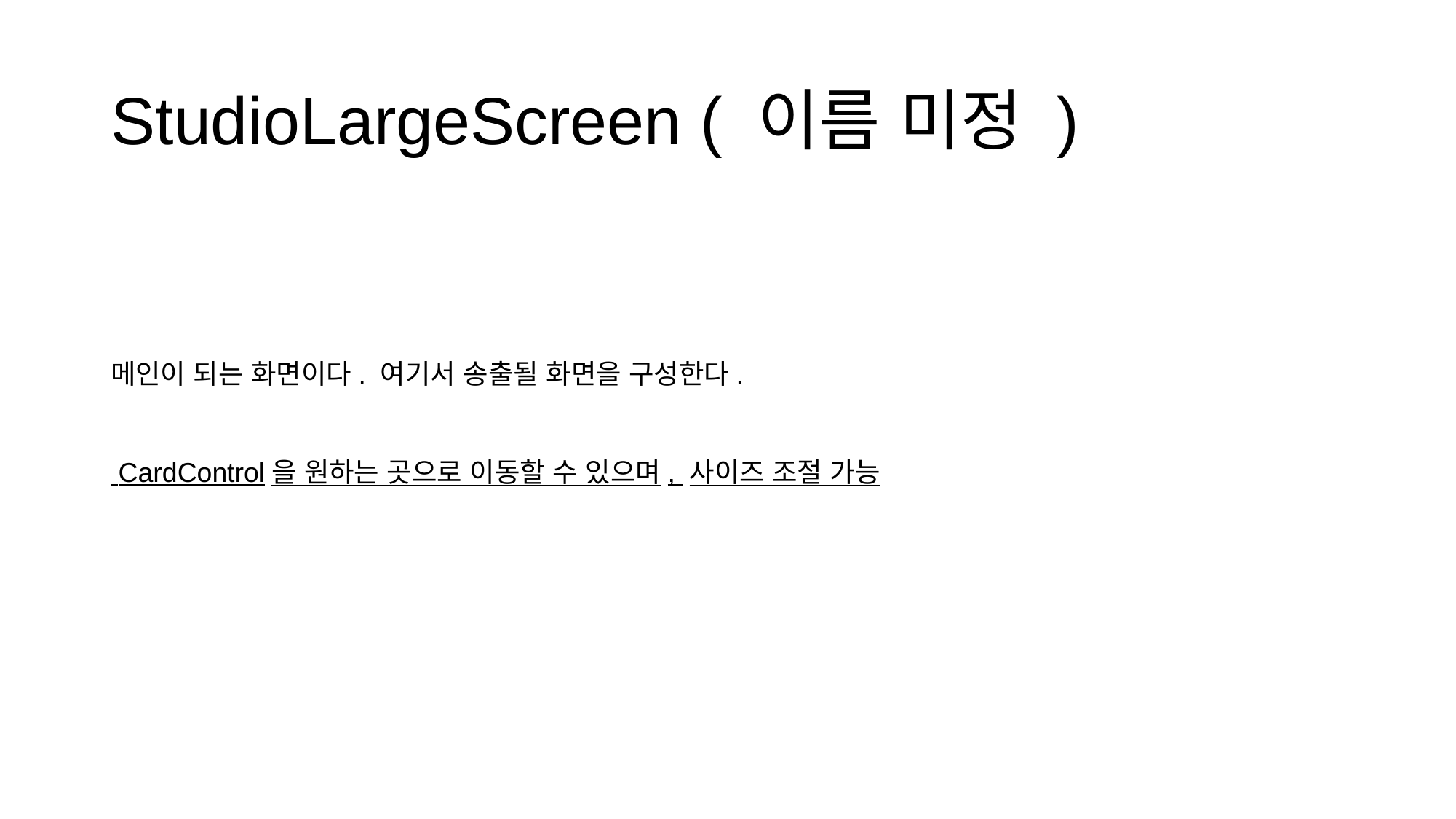

# StudioLargeScreen ( 이름 미정 )
메인이 되는 화면이다. 여기서 송출될 화면을 구성한다.

 CardControl을 원하는 곳으로 이동할 수 있으며, 사이즈 조절 가능